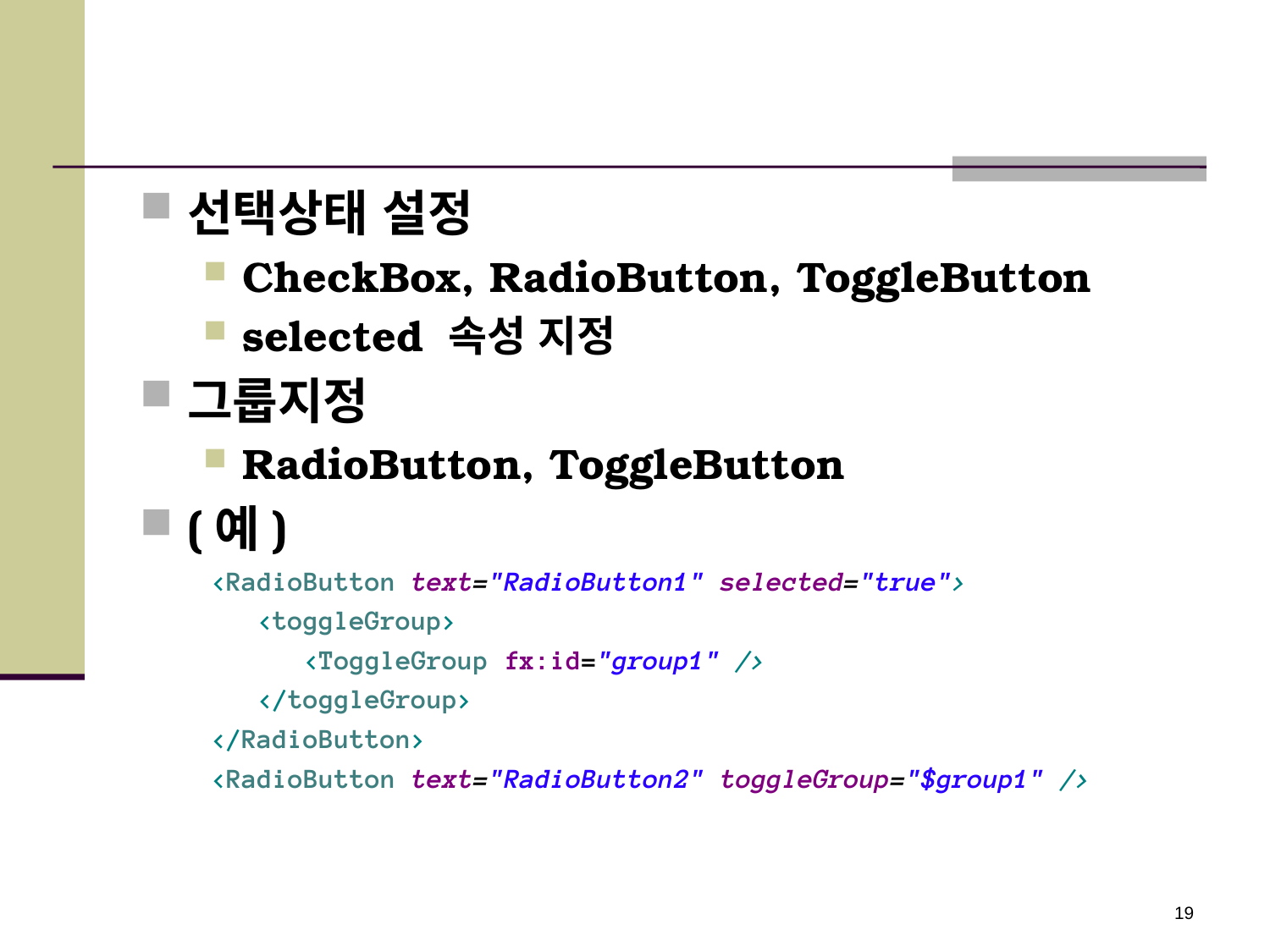

#
선택상태 설정
CheckBox, RadioButton, ToggleButton
selected 속성 지정
그룹지정
RadioButton, ToggleButton
(예)
<RadioButton text="RadioButton1" selected="true">
   <toggleGroup>
      <ToggleGroup fx:id="group1" />
   </toggleGroup>
</RadioButton>
<RadioButton text="RadioButton2" toggleGroup="$group1" />
19